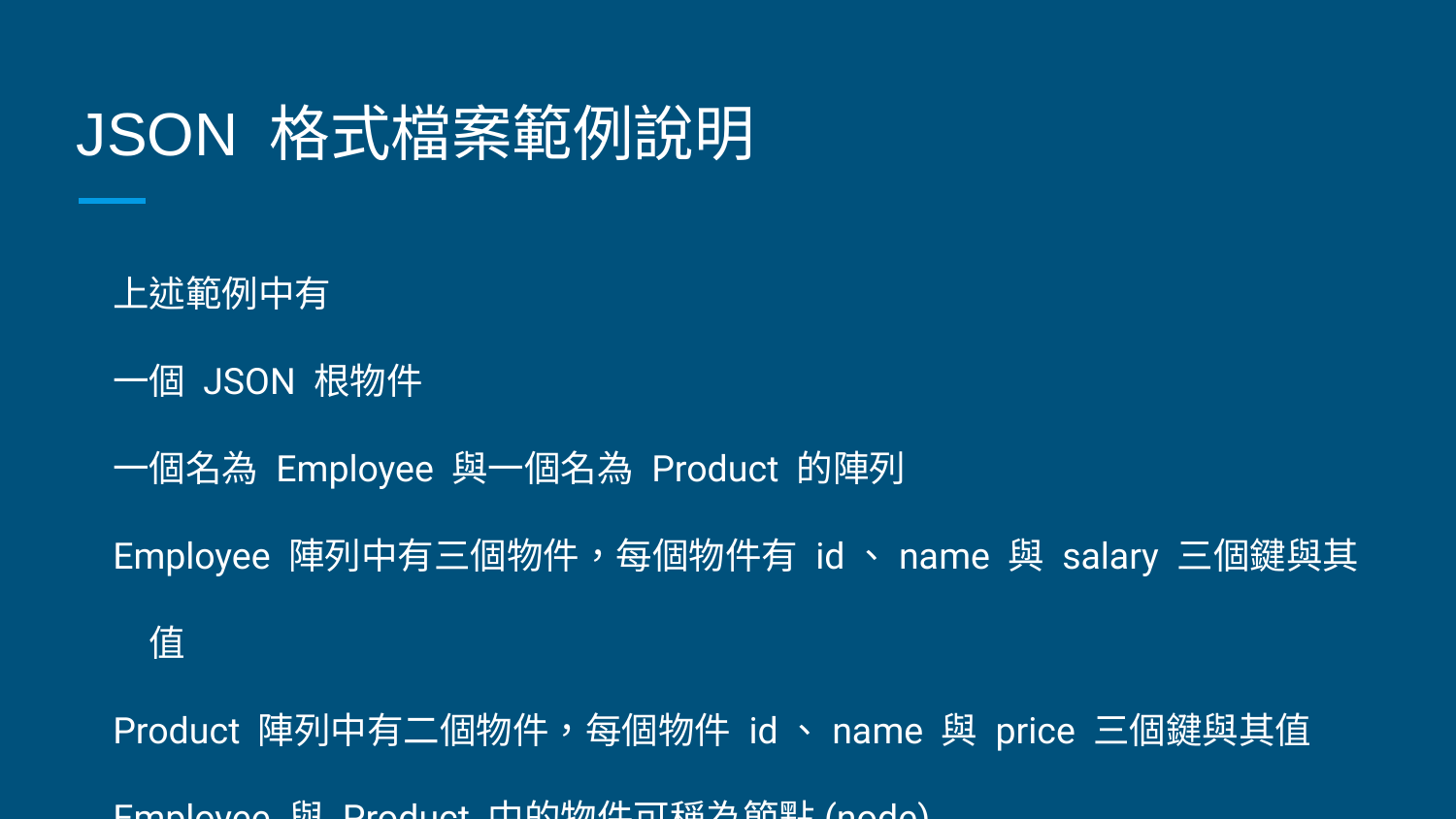

# JSON 格式檔案範例說明
上述範例中有
一個 JSON 根物件
一個名為 Employee 與一個名為 Product 的陣列
Employee 陣列中有三個物件，每個物件有 id、name 與 salary 三個鍵與其值
Product 陣列中有二個物件，每個物件 id、name 與 price 三個鍵與其值
Employee 與 Product 中的物件可稱為節點(node)